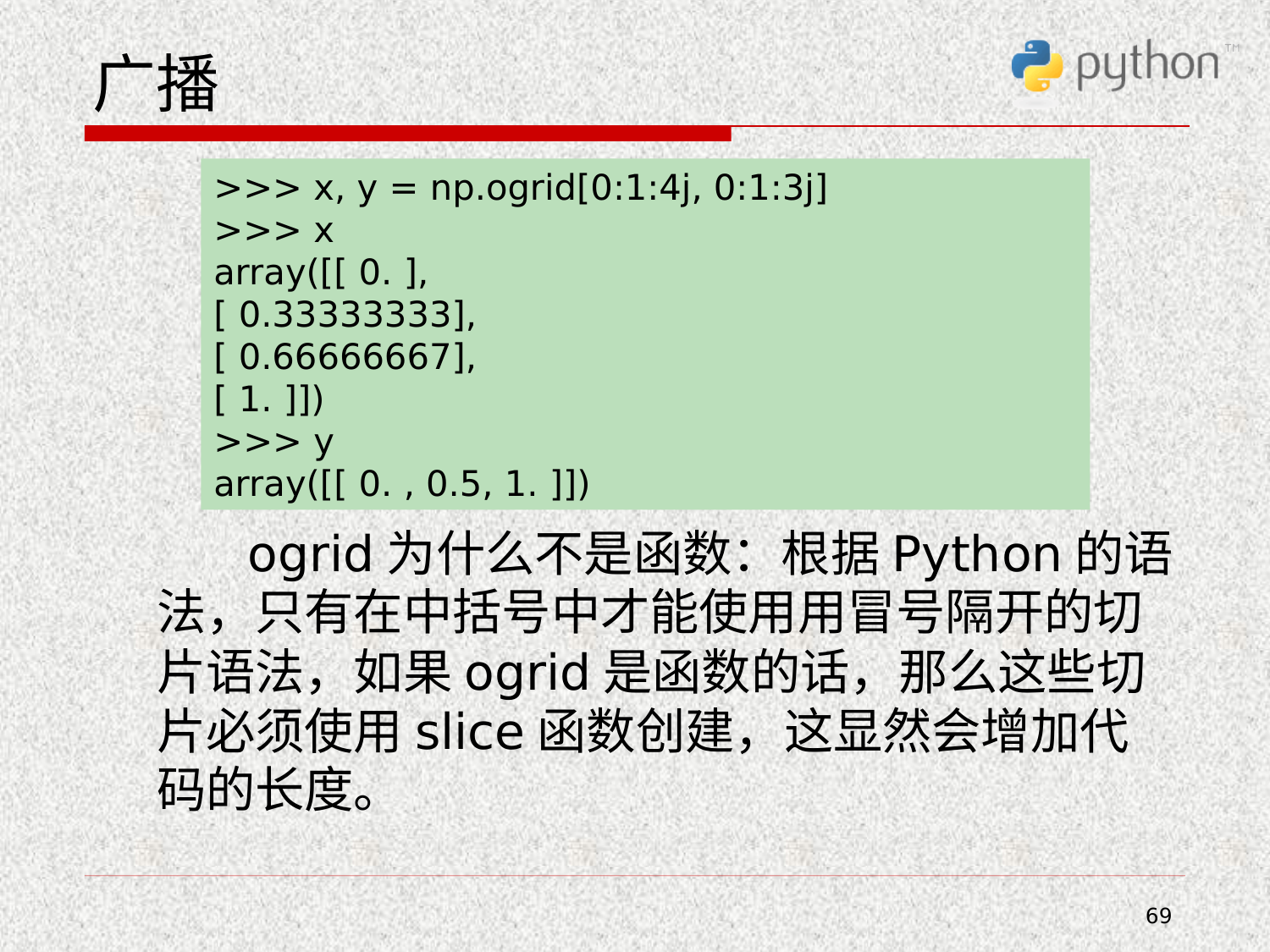

# 广播

          ogrid为什么不是函数：根据Python的语法，只有在中括号中才能使用用冒号隔开的切片语法，如果ogrid是函数的话，那么这些切片必须使用slice函数创建，这显然会增加代码的长度。
>>> x, y = np.ogrid[0:1:4j, 0:1:3j]
>>> x
array([[ 0. ],
[ 0.33333333],
[ 0.66666667],
[ 1. ]])
>>> y
array([[ 0. , 0.5, 1. ]])
69